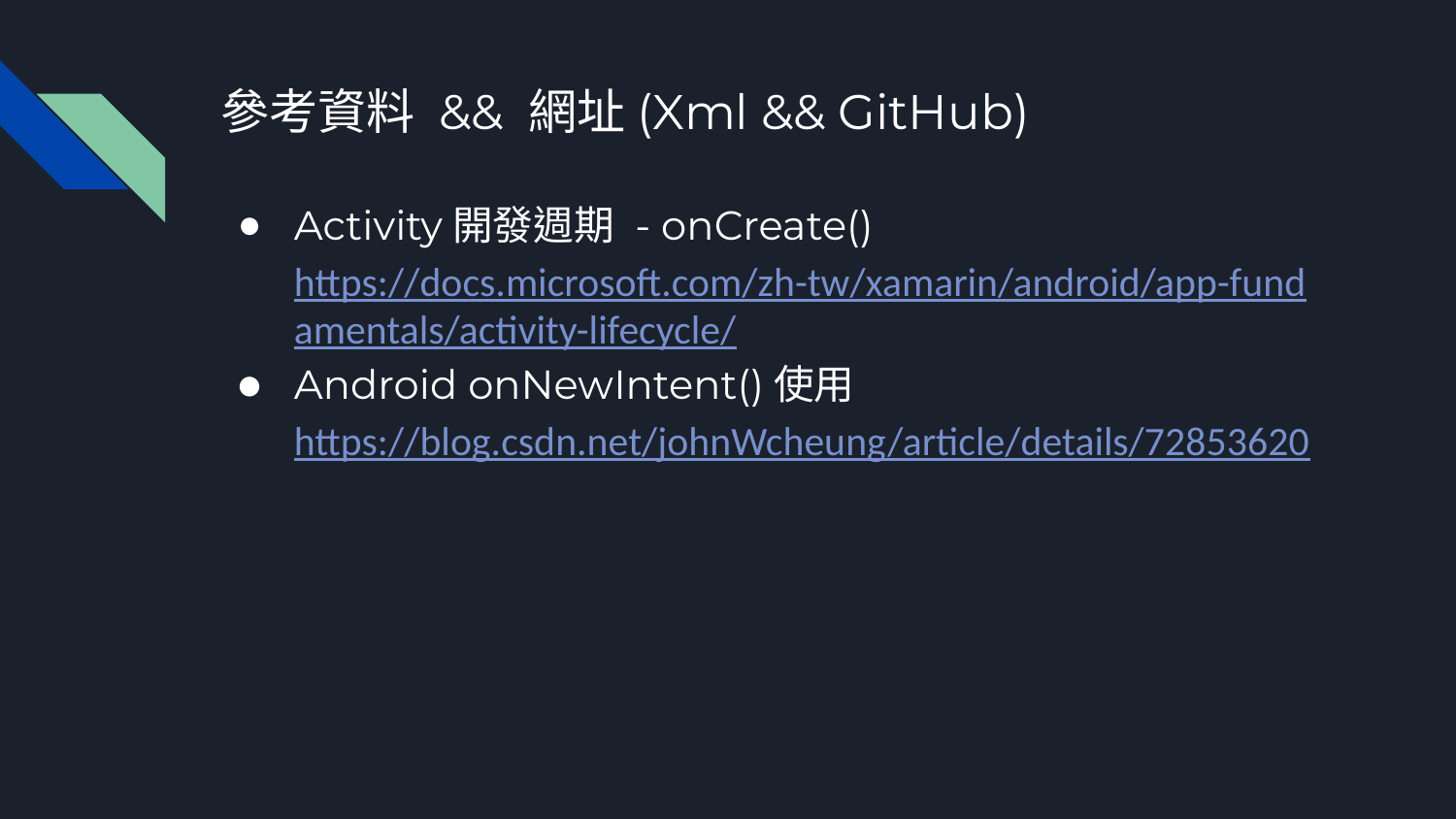

# 參考資料 && 網址(Xml && GitHub)
Activity開發週期 - onCreate()
https://docs.microsoft.com/zh-tw/xamarin/android/app-fundamentals/activity-lifecycle/
Android onNewIntent()使用
https://blog.csdn.net/johnWcheung/article/details/72853620